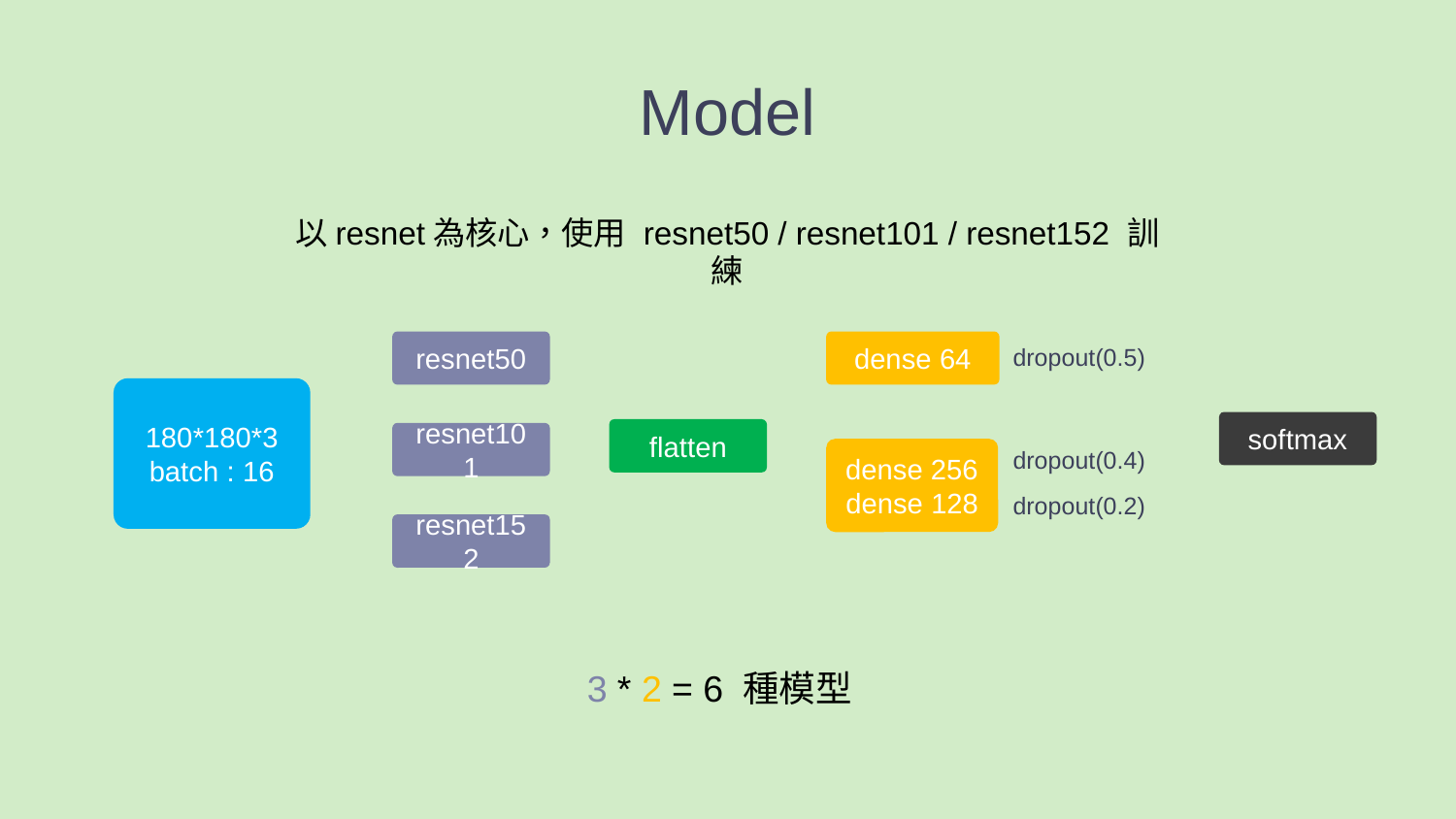

# Model
以resnet為核心，使用 resnet50 / resnet101 / resnet152 訓練
dense 64
resnet50
dropout(0.5)
180*180*3
batch : 16
softmax
flatten
resnet101
dropout(0.4)
dense 256
dense 128
dropout(0.2)
resnet152
3 * 2 = 6 種模型